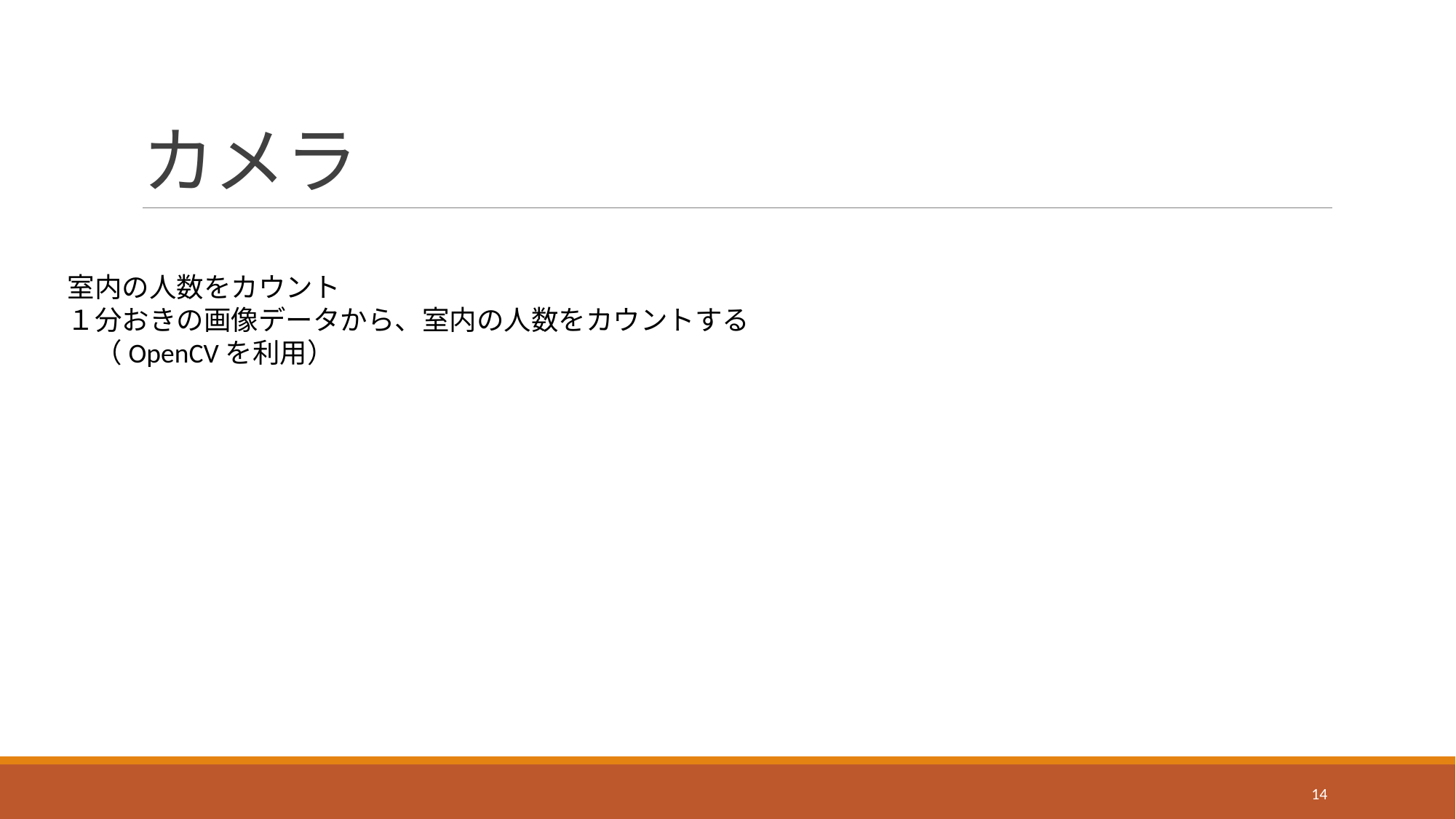

# カメラ
室内の人数をカウント
１分おきの画像データから、室内の人数をカウントする
　（OpenCVを利用）
14